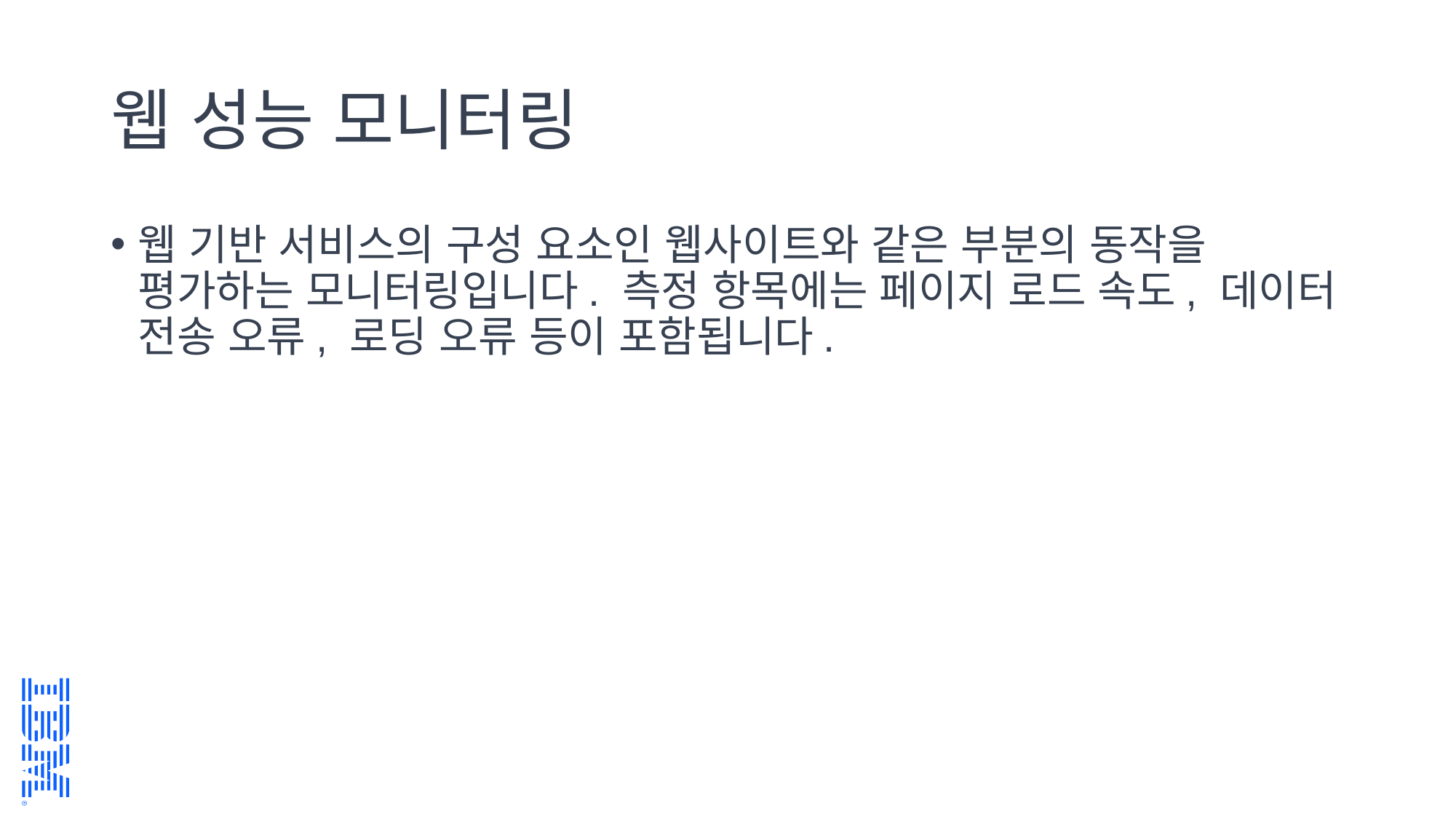

# 웹 성능 모니터링
웹 기반 서비스의 구성 요소인 웹사이트와 같은 부분의 동작을 평가하는 모니터링입니다. 측정 항목에는 페이지 로드 속도, 데이터 전송 오류, 로딩 오류 등이 포함됩니다.